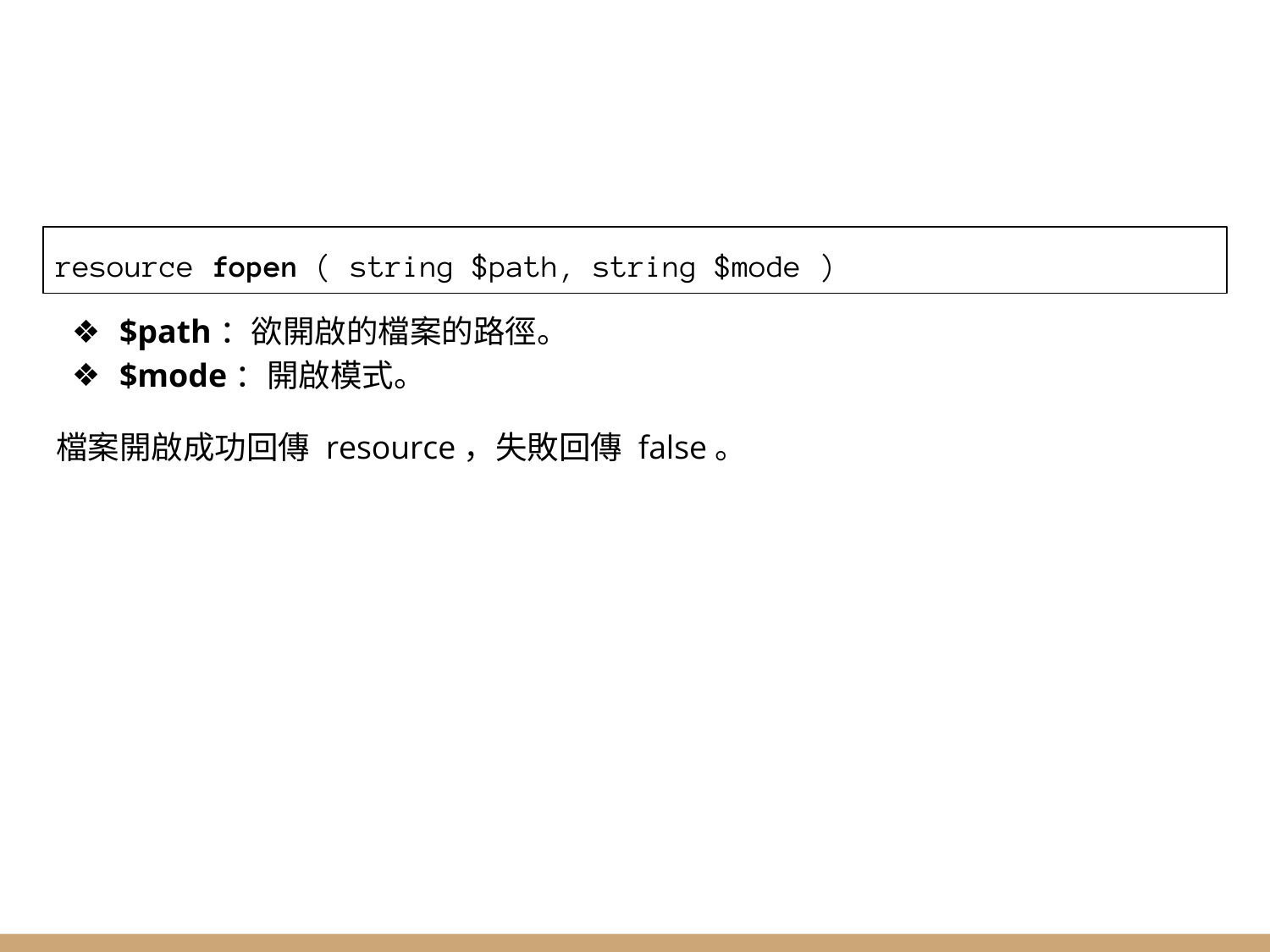

#
resource fopen ( string $path, string $mode )
$path：欲開啟的檔案的路徑。
$mode：開啟模式。
檔案開啟成功回傳 resource，失敗回傳 false。